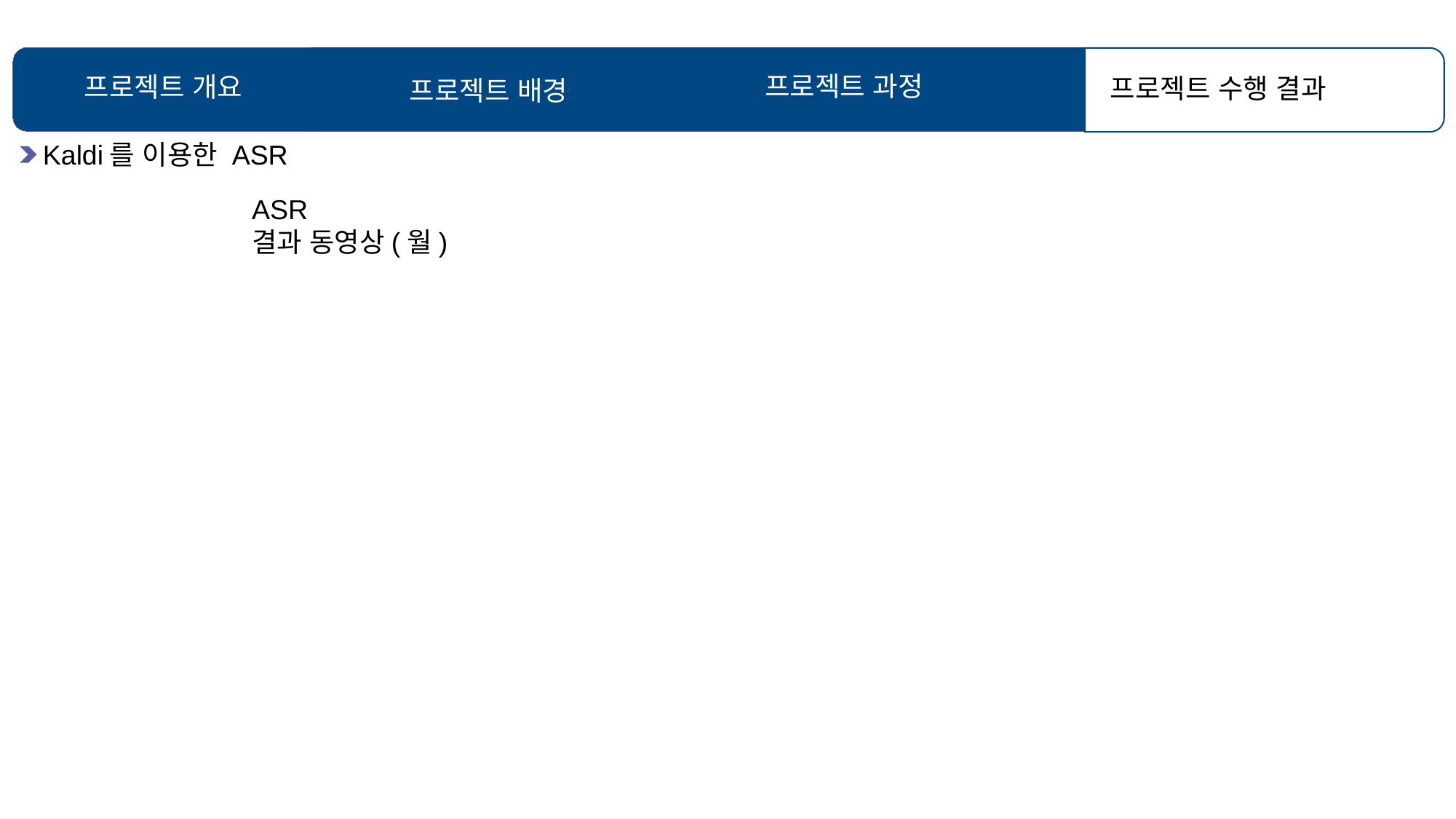

프로젝트 과정
프로젝트 개요
프로젝트 수행 결과
프로젝트 배경
Kaldi를 이용한 ASR

ASR
결과 동영상(월)